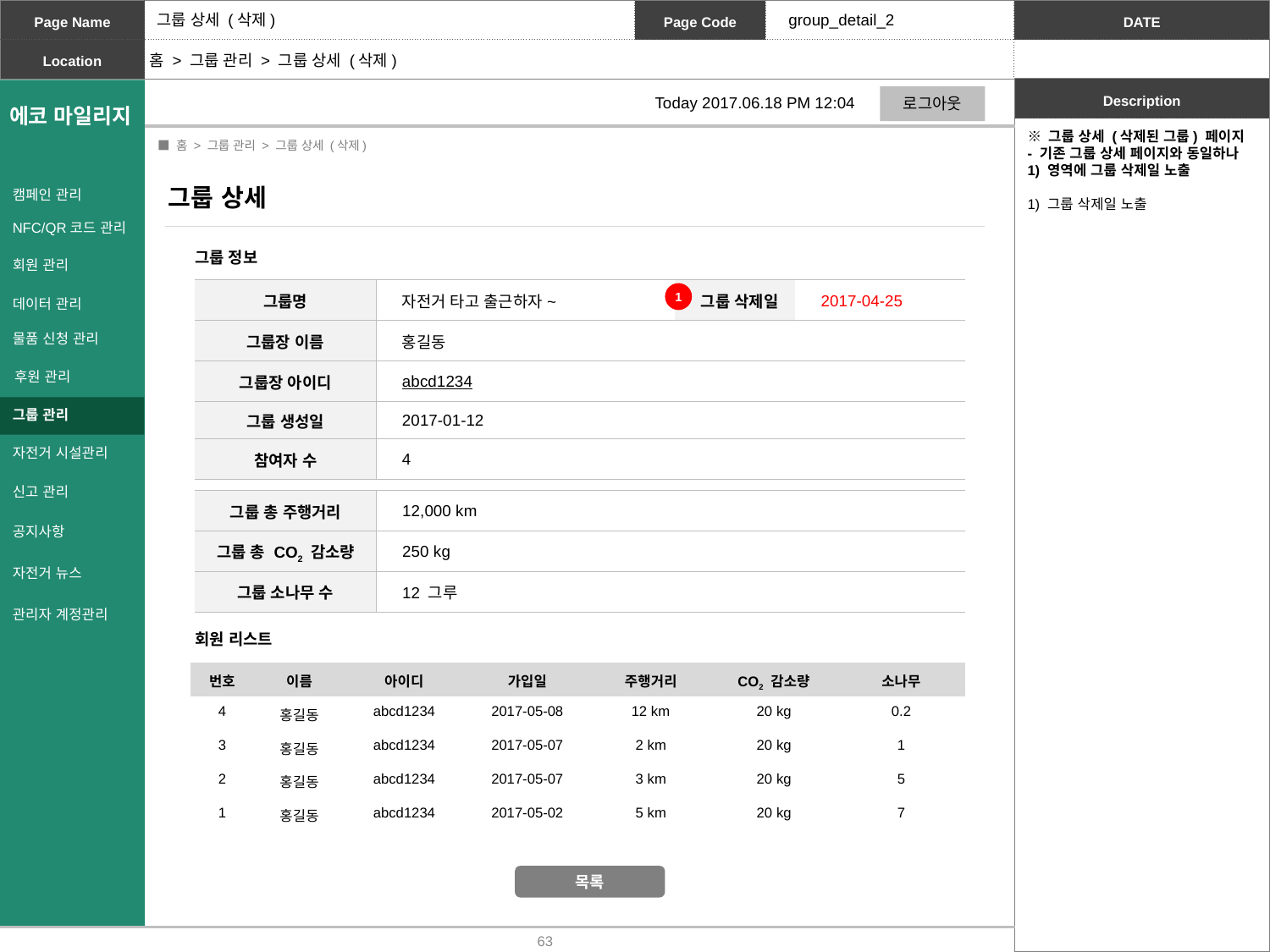

그룹 상세 (삭제)
group_detail_2
홈 > 그룹 관리 > 그룹 상세 (삭제)
로그아웃
Today 2017.06.18 PM 12:04
※ 그룹 상세 (삭제된 그룹) 페이지
- 기존 그룹 상세 페이지와 동일하나 1) 영역에 그룹 삭제일 노출

1) 그룹 삭제일 노출
   ■ 홈 > 그룹 관리 > 그룹 상세 (삭제)
그룹 상세
캠페인 관리
NFC/QR코드 관리
회원 관리
데이터 관리
물품 신청 관리
후원 관리
그룹 관리

자전거 시설관리
신고 관리
공지사항
자전거 뉴스
그룹 정보
| 그룹명 | 자전거 타고 출근하자~ | 그룹 삭제일 | 2017-04-25 |
| --- | --- | --- | --- |
| 그룹장 이름 | 홍길동 |  |  |
| 그룹장 아이디 | abcd1234 |  |  |
| 그룹 생성일 | 2017-01-12 |  |  |
| 참여자 수 | 4 |  |  |
1
| 그룹 총 주행거리 | 12,000 km |
| --- | --- |
| 그룹 총 CO2 감소량 | 250 kg |
| 그룹 소나무 수 | 12 그루 |
관리자 계정관리
회원 리스트
| 번호 | 이름 | 아이디 | 가입일 | 주행거리 | CO2 감소량 | 소나무 |
| --- | --- | --- | --- | --- | --- | --- |
| 4 | 홍길동 | abcd1234 | 2017-05-08 | 12 km | 20 kg | 0.2 |
| 3 | 홍길동 | abcd1234 | 2017-05-07 | 2 km | 20 kg | 1 |
| 2 | 홍길동 | abcd1234 | 2017-05-07 | 3 km | 20 kg | 5 |
| 1 | 홍길동 | abcd1234 | 2017-05-02 | 5 km | 20 kg | 7 |
목록
63